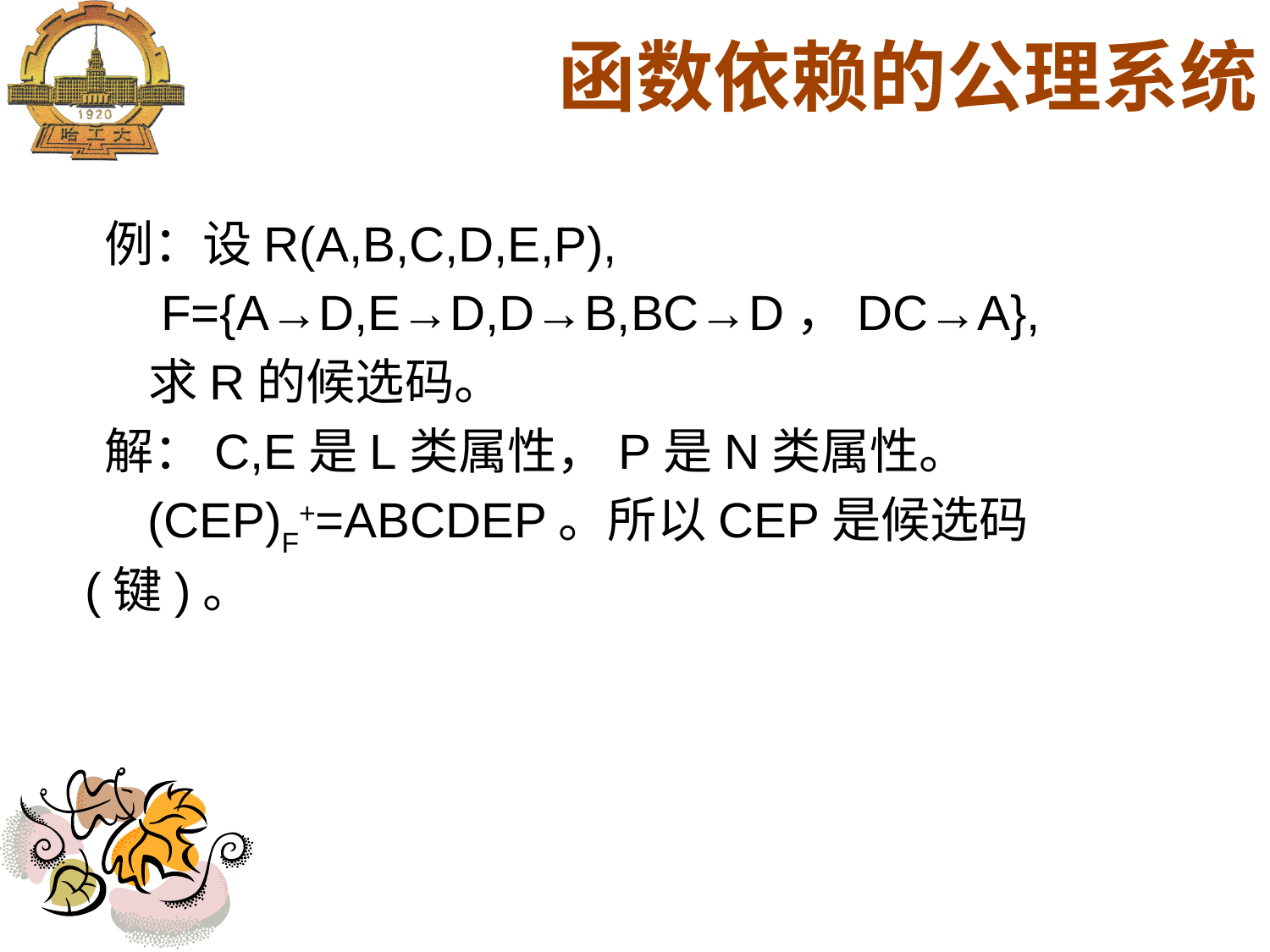

函数依赖的公理系统
     例：设R(A,B,C,D,E,P),
         F={A→D,E→D,D→B,BC→D，DC→A},
         求R的候选码。
     解：C,E是L类属性，P是N类属性。
        (CEP)F+=ABCDEP。所以CEP是候选码(键)。